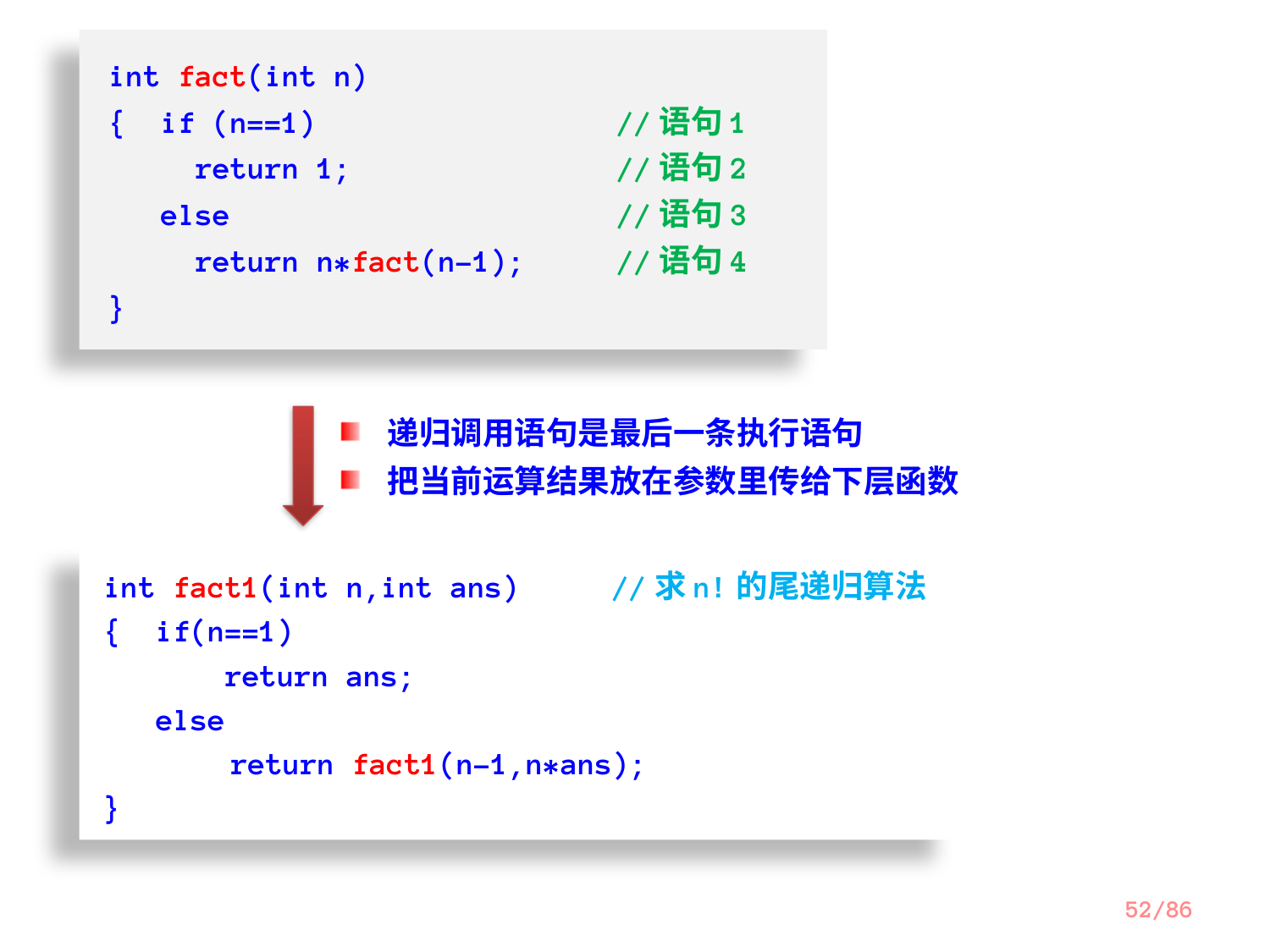

int fact(int n)
{  if (n==1) 			//语句1
     return 1;			//语句2
   else 			//语句3
     return n*fact(n-1);	//语句4
}

递归调用语句是最后一条执行语句
把当前运算结果放在参数里传给下层函数
int fact1(int n,int ans)	//求n!的尾递归算法
{  if(n==1)
       return ans;
   else
      	return fact1(n-1,n*ans);
}
52/86